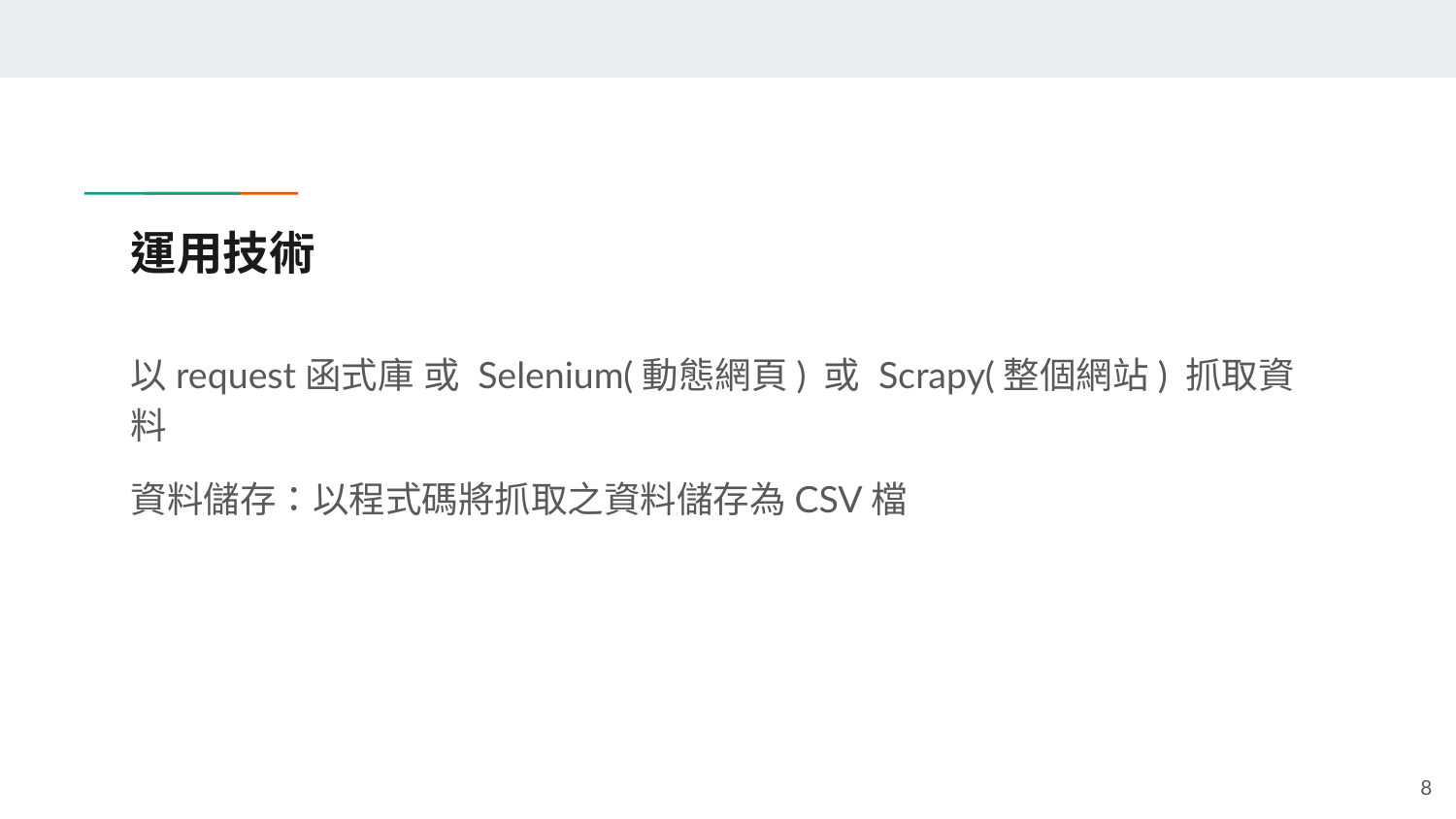

# 運用技術
以request函式庫 或 Selenium(動態網頁) 或 Scrapy(整個網站) 抓取資料
資料儲存：以程式碼將抓取之資料儲存為CSV檔
8